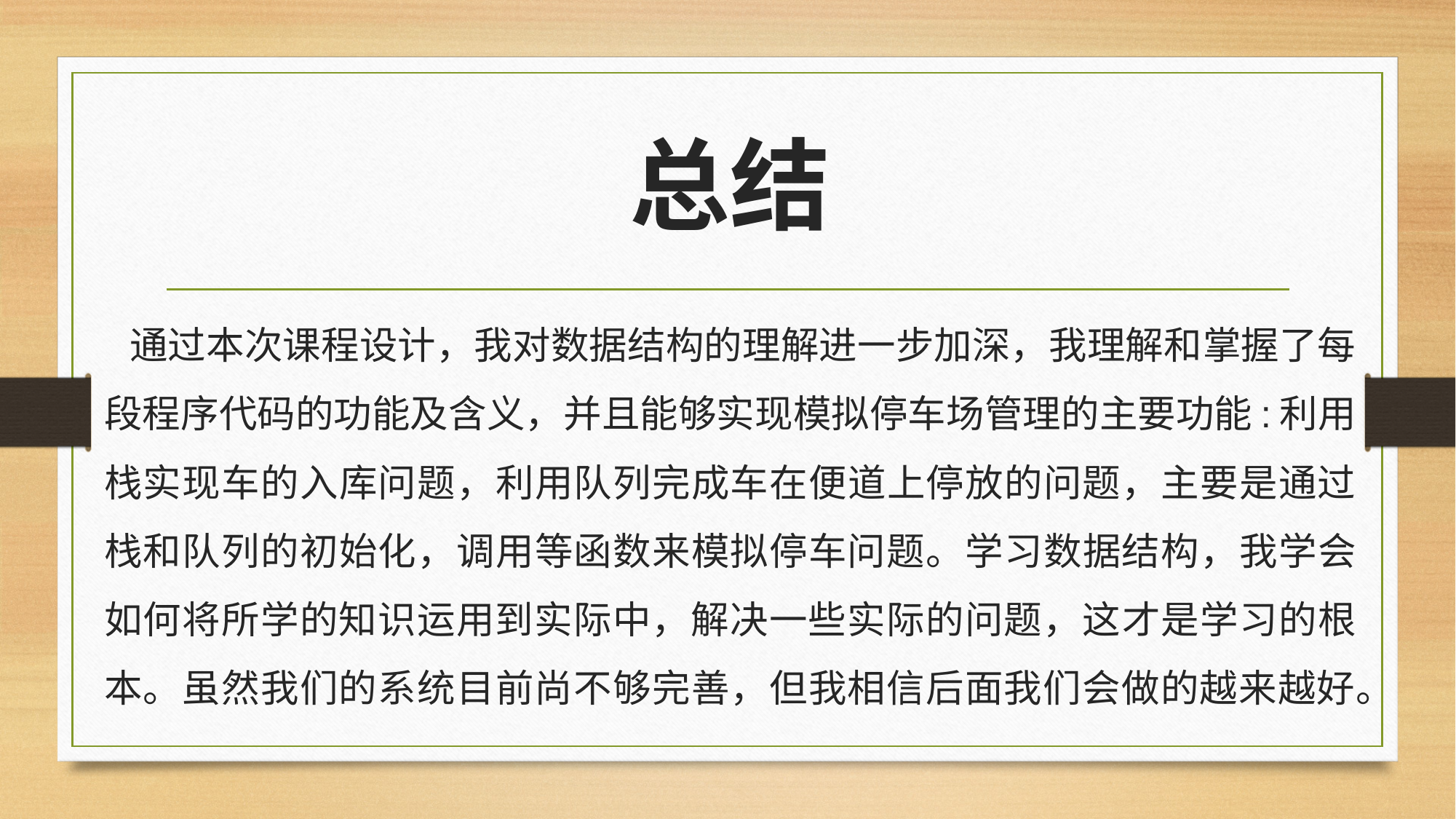

# 总结
  通过本次课程设计，我对数据结构的理解进一步加深，我理解和掌握了每段程序代码的功能及含义，并且能够实现模拟停车场管理的主要功能:利用栈实现车的入库问题，利用队列完成车在便道上停放的问题，主要是通过栈和队列的初始化，调用等函数来模拟停车问题。学习数据结构，我学会如何将所学的知识运用到实际中，解决一些实际的问题，这才是学习的根本。虽然我们的系统目前尚不够完善，但我相信后面我们会做的越来越好。